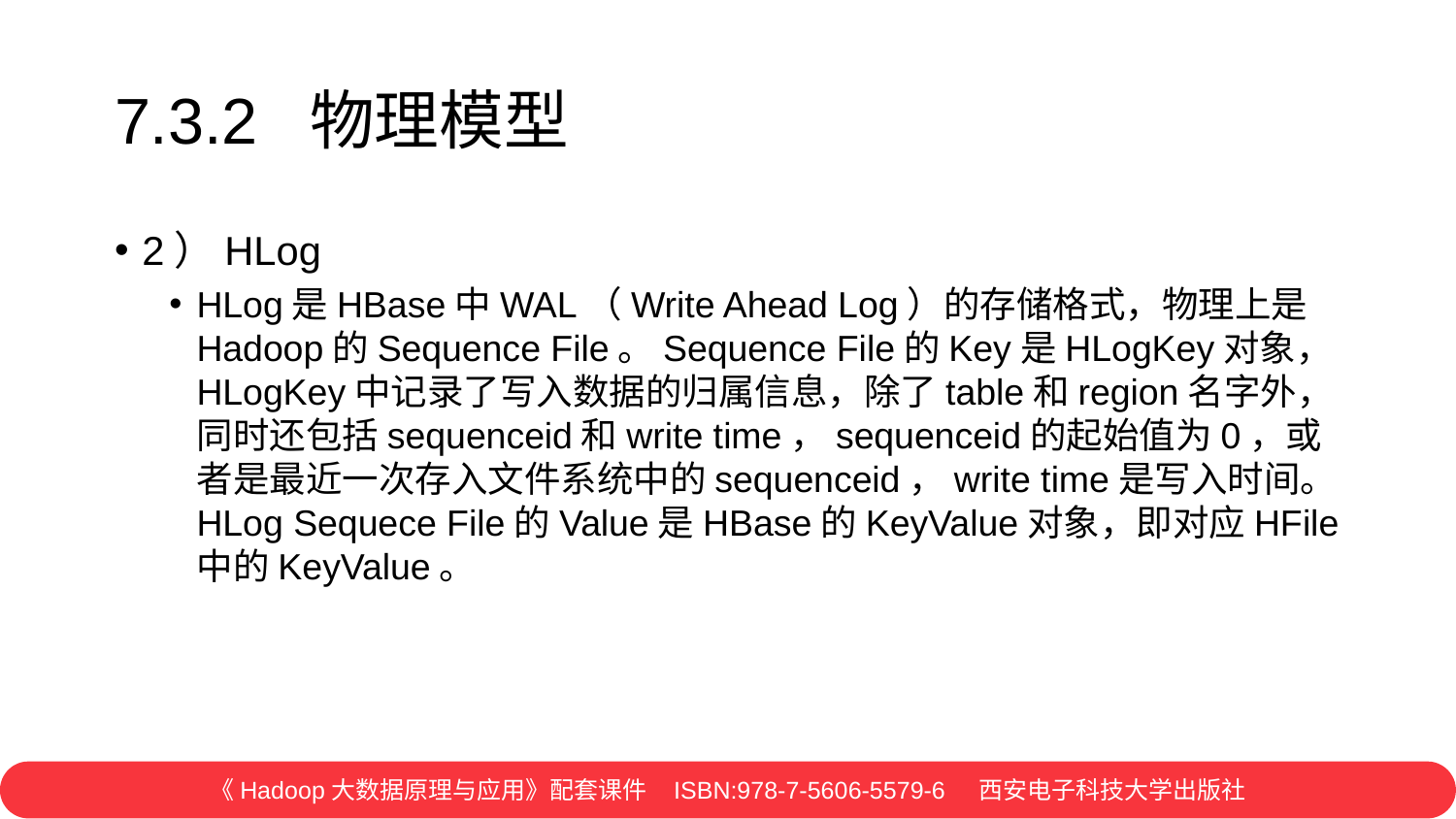

# 7.3.2  物理模型
2）HLog
HLog是HBase中WAL（Write Ahead Log）的存储格式，物理上是Hadoop的Sequence File。Sequence File的Key是HLogKey对象，HLogKey中记录了写入数据的归属信息，除了table和region名字外，同时还包括sequenceid和write time，sequenceid的起始值为0，或者是最近一次存入文件系统中的sequenceid，write time是写入时间。HLog Sequece File的Value是HBase的KeyValue对象，即对应HFile中的KeyValue。